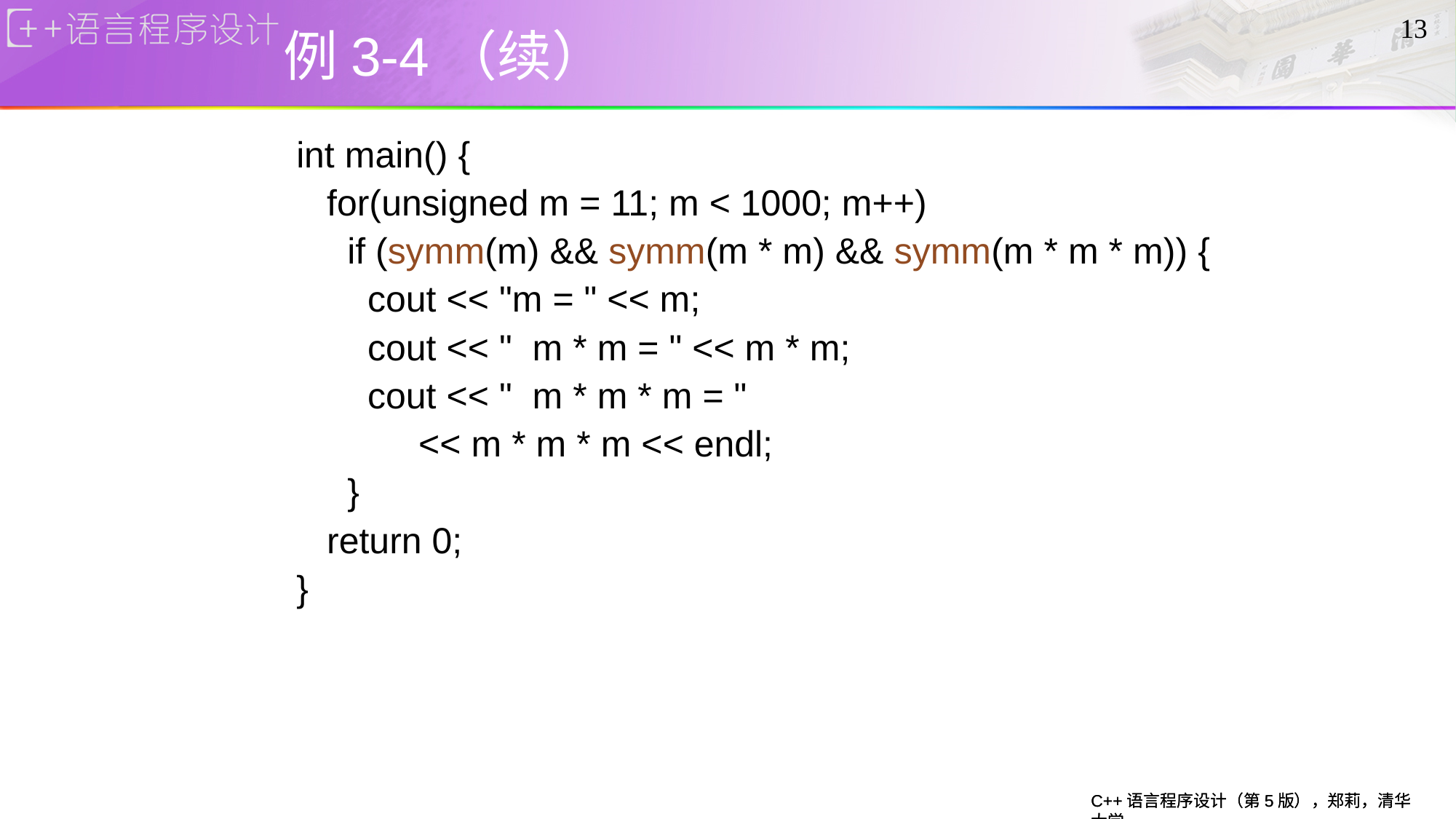

# 例3-4（续）
13
int main() {
	for(unsigned m = 11; m < 1000; m++)
	  if (symm(m) && symm(m * m) && symm(m * m * m)) {
	    cout << "m = " << m;
	    cout << "  m * m = " << m * m;
	    cout << "  m * m * m = "
	         << m * m * m << endl;
	  }
	return 0;
}